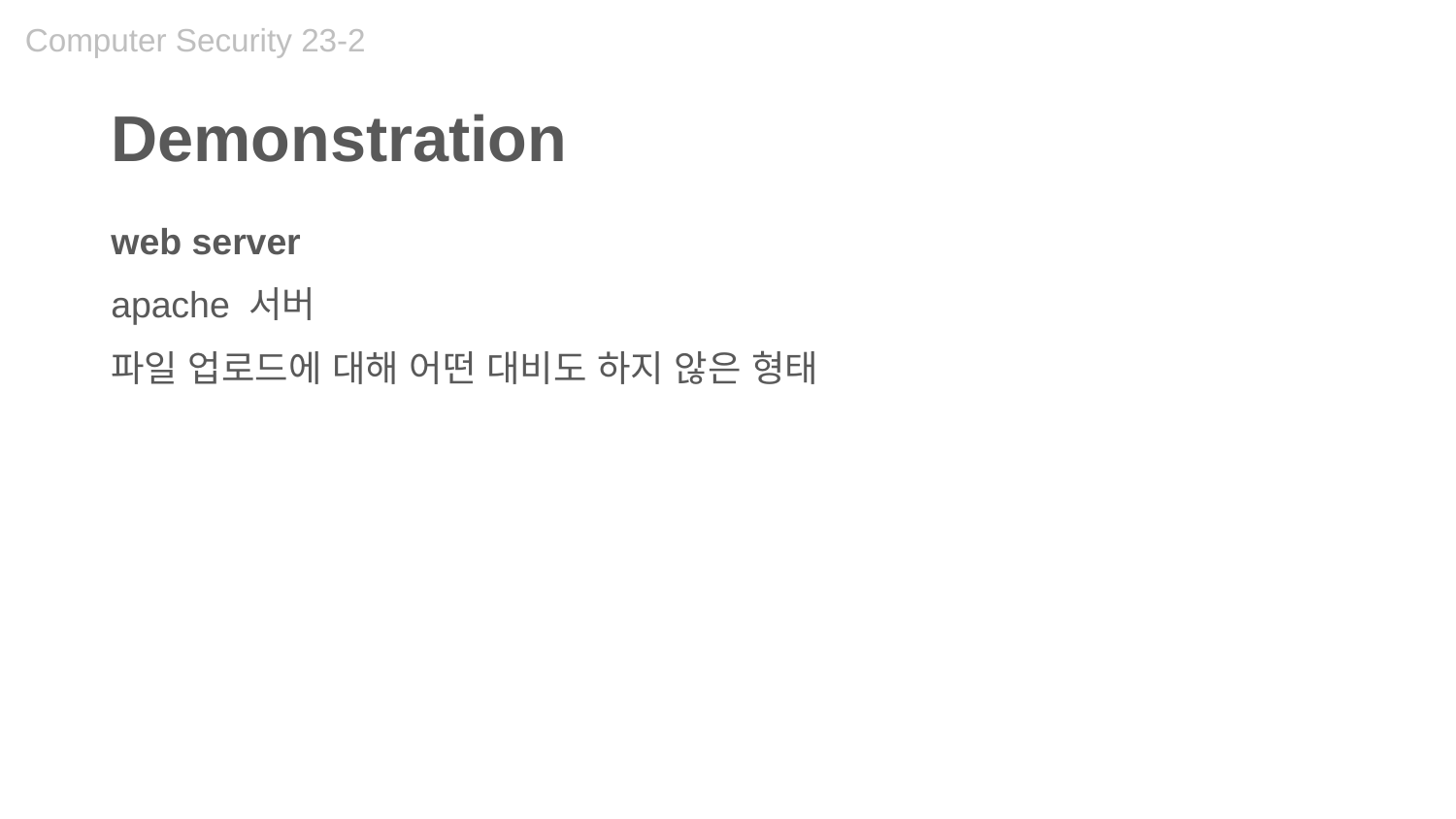

Computer Security 23-2
# Demonstration
web server
apache 서버
파일 업로드에 대해 어떤 대비도 하지 않은 형태